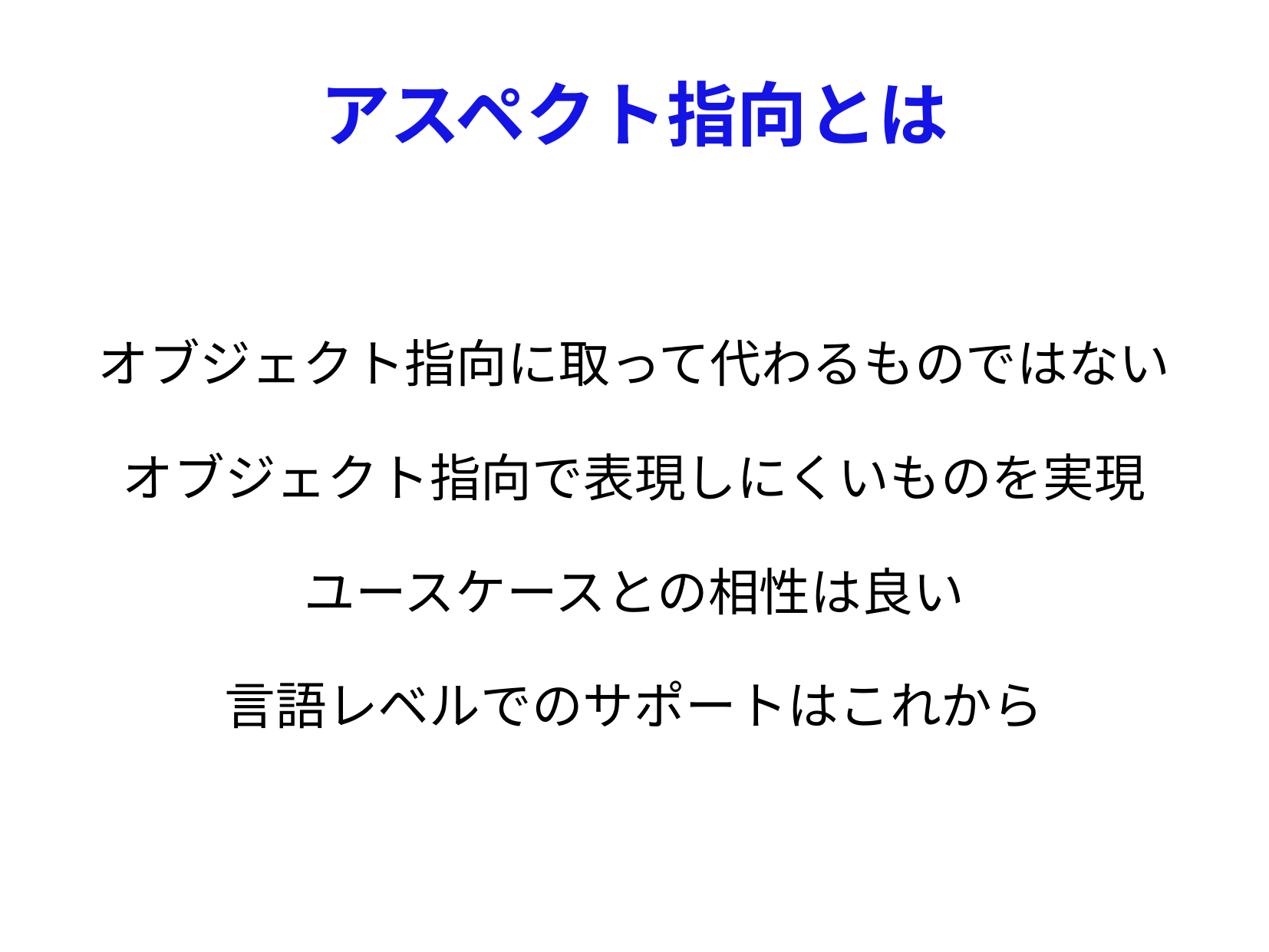

# アスペクト指向とは
オブジェクト指向に取って代わるものではない

オブジェクト指向で表現しにくいものを実現

ユースケースとの相性は良い

言語レベルでのサポートはこれから